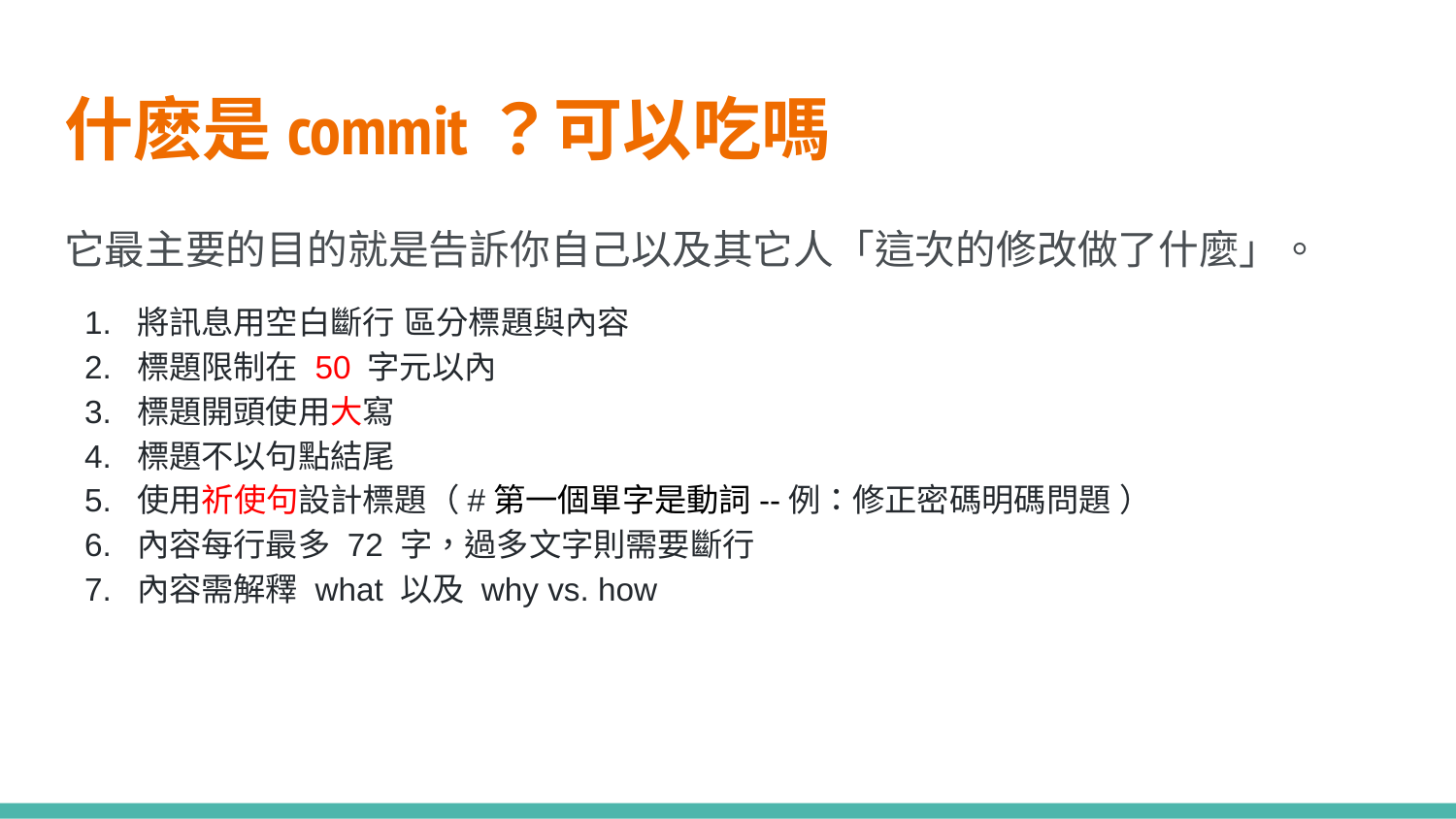

# 什麽是commit？可以吃嗎
它最主要的目的就是告訴你自己以及其它人「這次的修改做了什麼」。
將訊息用空白斷行 區分標題與內容
標題限制在 50 字元以內
標題開頭使用大寫
標題不以句點結尾
使用祈使句設計標題（#第一個單字是動詞--例：修正密碼明碼問題 ）
內容每行最多 72 字，過多文字則需要斷行
內容需解釋 what 以及 why vs. how